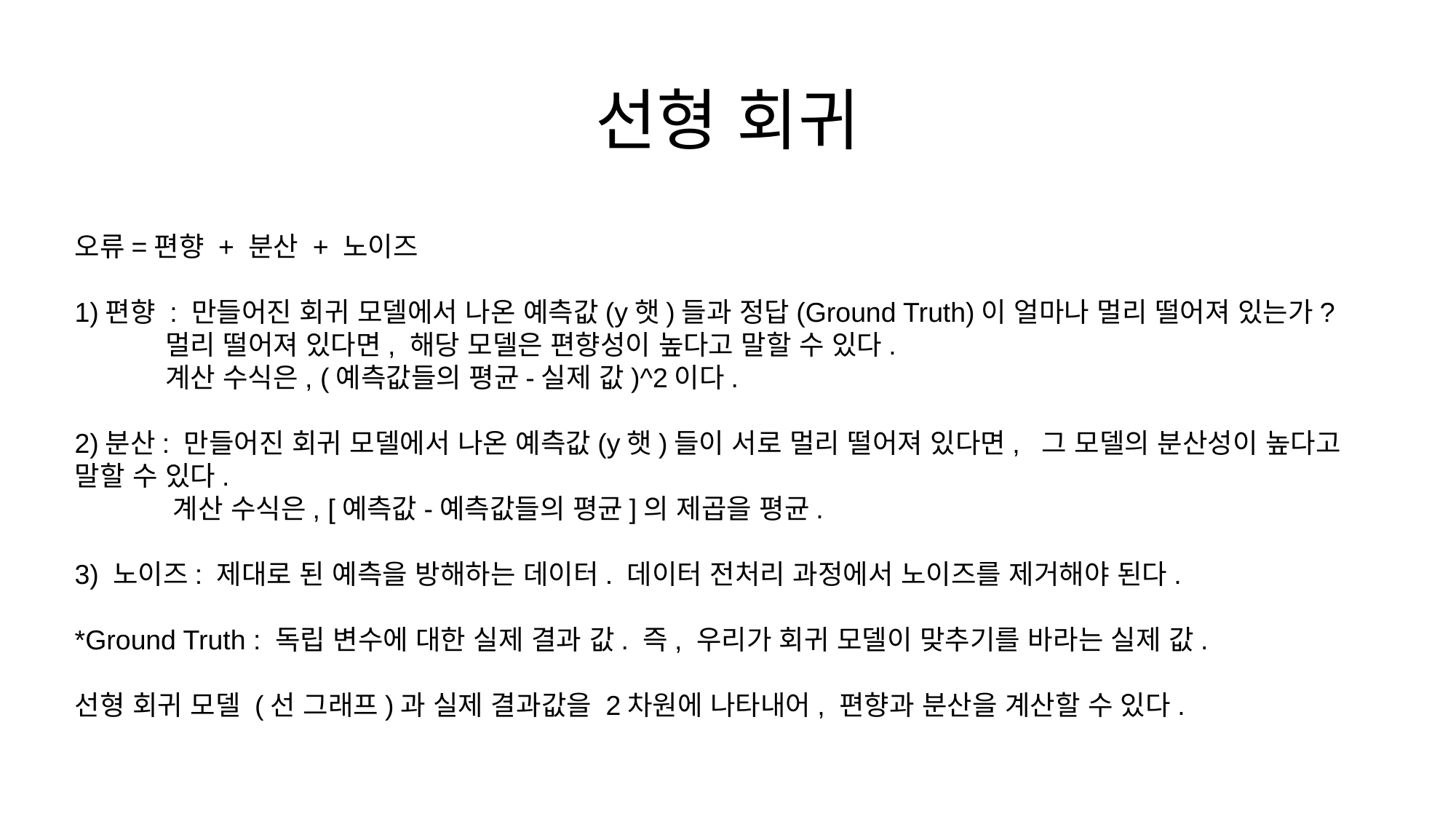

# 선형 회귀
오류=편향 + 분산 + 노이즈
1)편향 : 만들어진 회귀 모델에서 나온 예측값(y햇)들과 정답(Ground Truth)이 얼마나 멀리 떨어져 있는가?
           멀리 떨어져 있다면, 해당 모델은 편향성이 높다고 말할 수 있다.
           계산 수식은, (예측값들의 평균-실제 값)^2이다.

2)분산: 만들어진 회귀 모델에서 나온 예측값(y햇)들이 서로 멀리 떨어져 있다면,  그 모델의 분산성이 높다고 말할 수 있다.
            계산 수식은, [예측값-예측값들의 평균]의 제곱을 평균.

3) 노이즈: 제대로 된 예측을 방해하는 데이터. 데이터 전처리 과정에서 노이즈를 제거해야 된다.

*Ground Truth : 독립 변수에 대한 실제 결과 값. 즉, 우리가 회귀 모델이 맞추기를 바라는 실제 값.

선형 회귀 모델 (선 그래프)과 실제 결과값을 2차원에 나타내어, 편향과 분산을 계산할 수 있다.